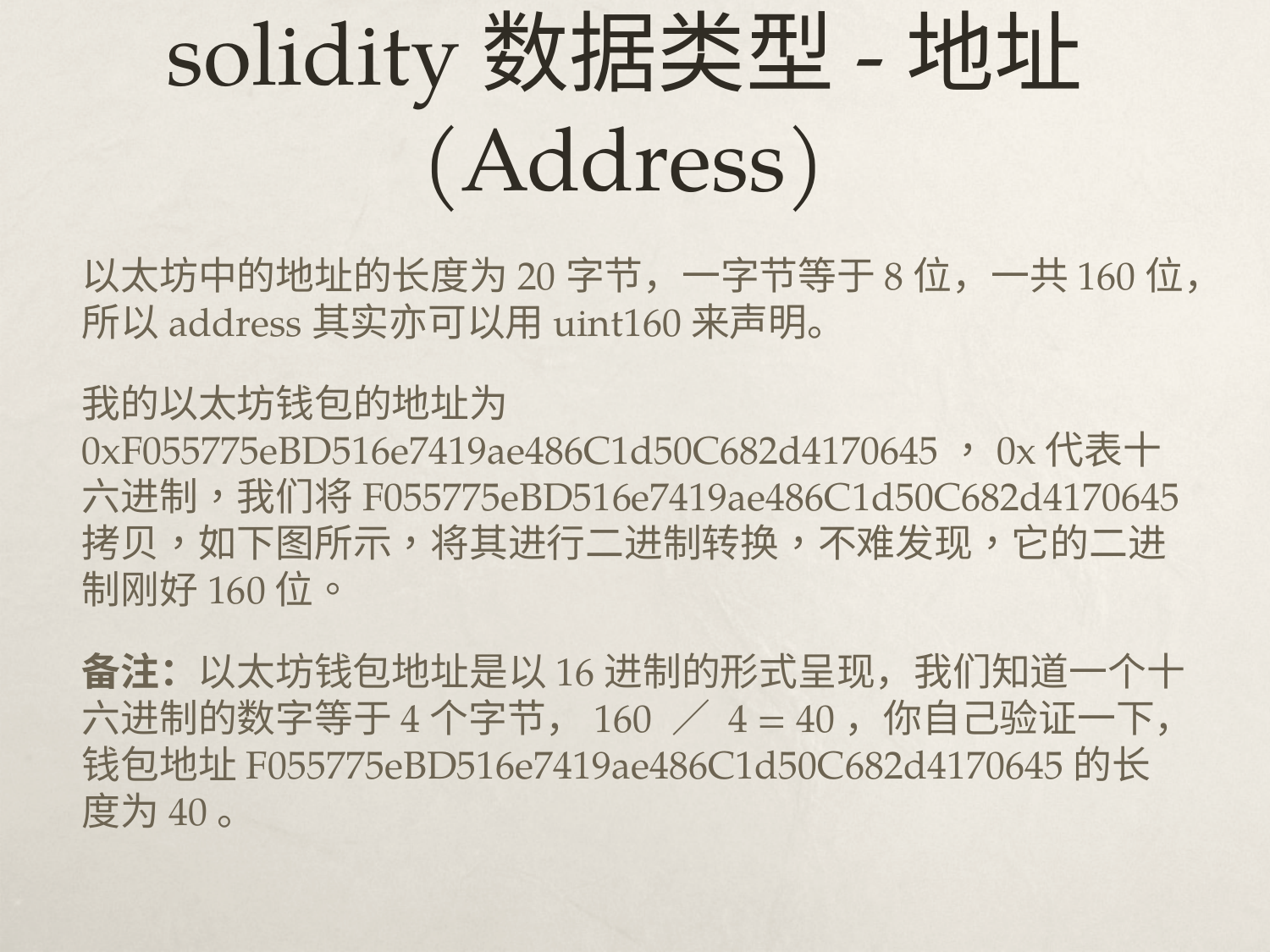

# solidity数据类型-地址(Address)
以太坊中的地址的长度为20字节，一字节等于8位，一共160位，所以address其实亦可以用uint160来声明。
我的以太坊钱包的地址为0xF055775eBD516e7419ae486C1d50C682d4170645，0x代表十六进制，我们将F055775eBD516e7419ae486C1d50C682d4170645拷贝，如下图所示，将其进行二进制转换，不难发现，它的二进制刚好160位。
备注：以太坊钱包地址是以16进制的形式呈现，我们知道一个十六进制的数字等于4个字节，160 ／ 4 = 40，你自己验证一下，钱包地址F055775eBD516e7419ae486C1d50C682d4170645的长度为40。